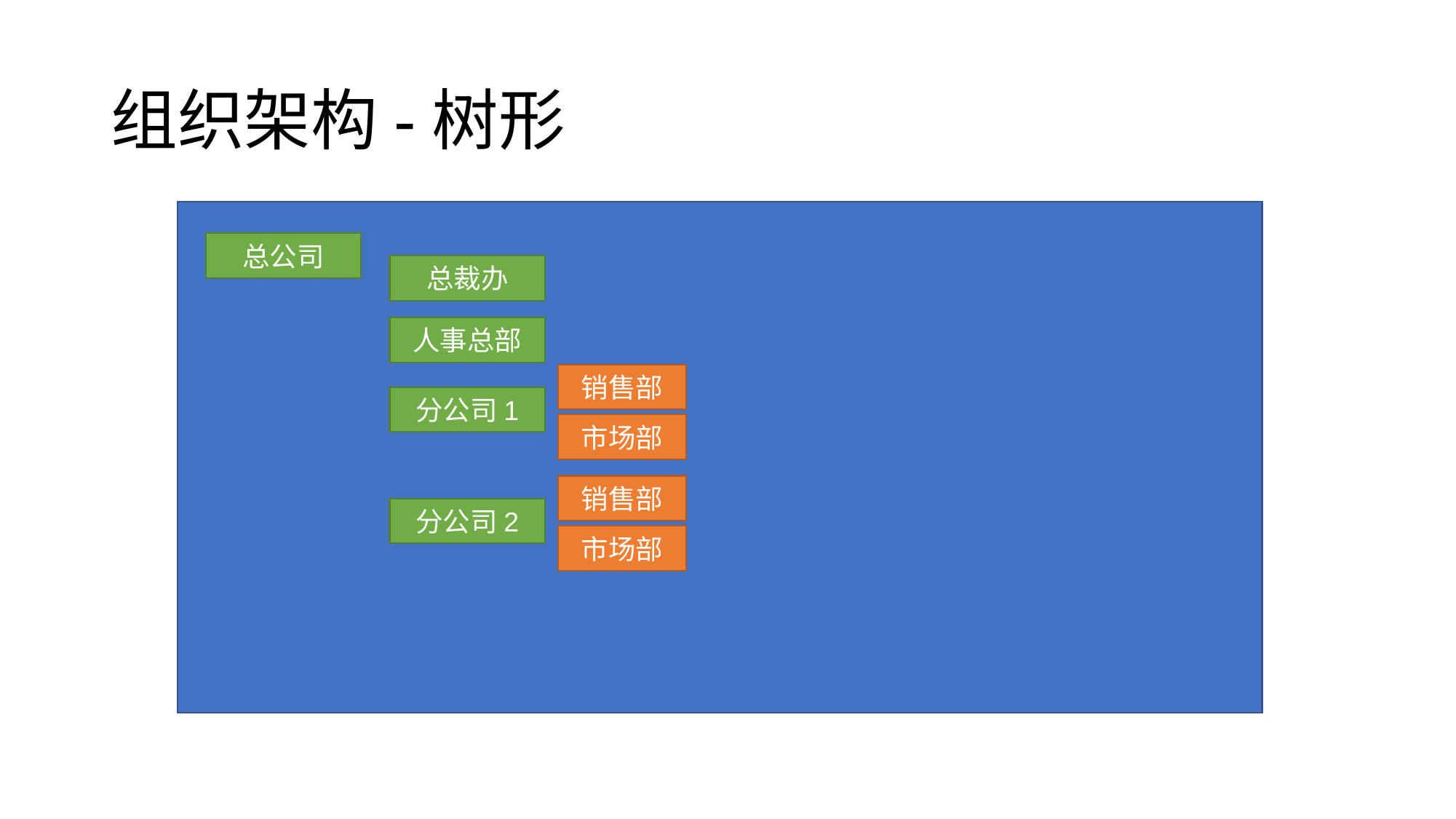

# 组织架构-树形

总公司
总裁办
人事总部
销售部
分公司1
市场部
销售部
分公司2
市场部